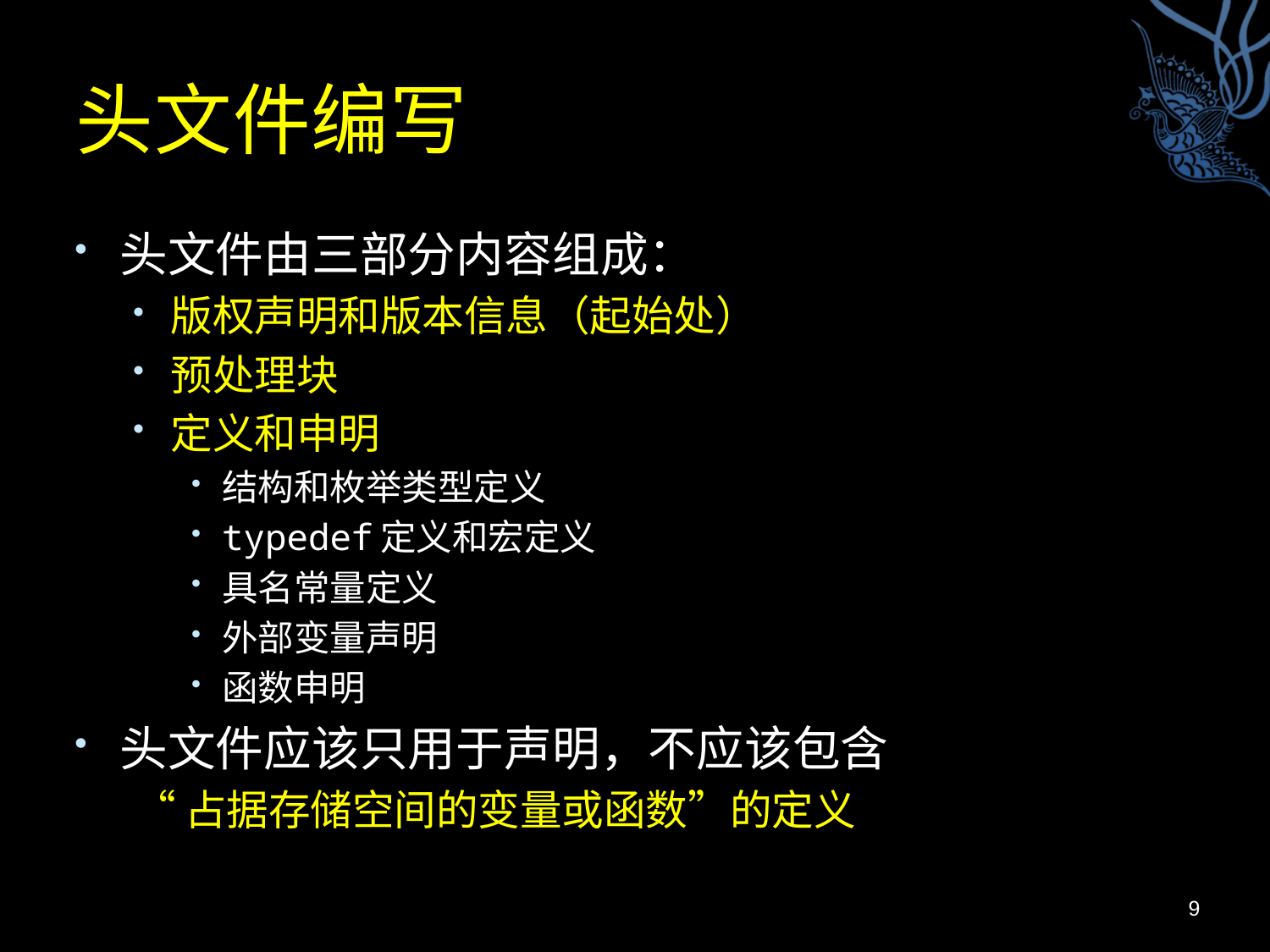

# 头文件编写
头文件由三部分内容组成：
版权声明和版本信息（起始处）
预处理块
定义和申明
结构和枚举类型定义
typedef定义和宏定义
具名常量定义
外部变量声明
函数申明
头文件应该只用于声明，不应该包含
“占据存储空间的变量或函数”的定义

9